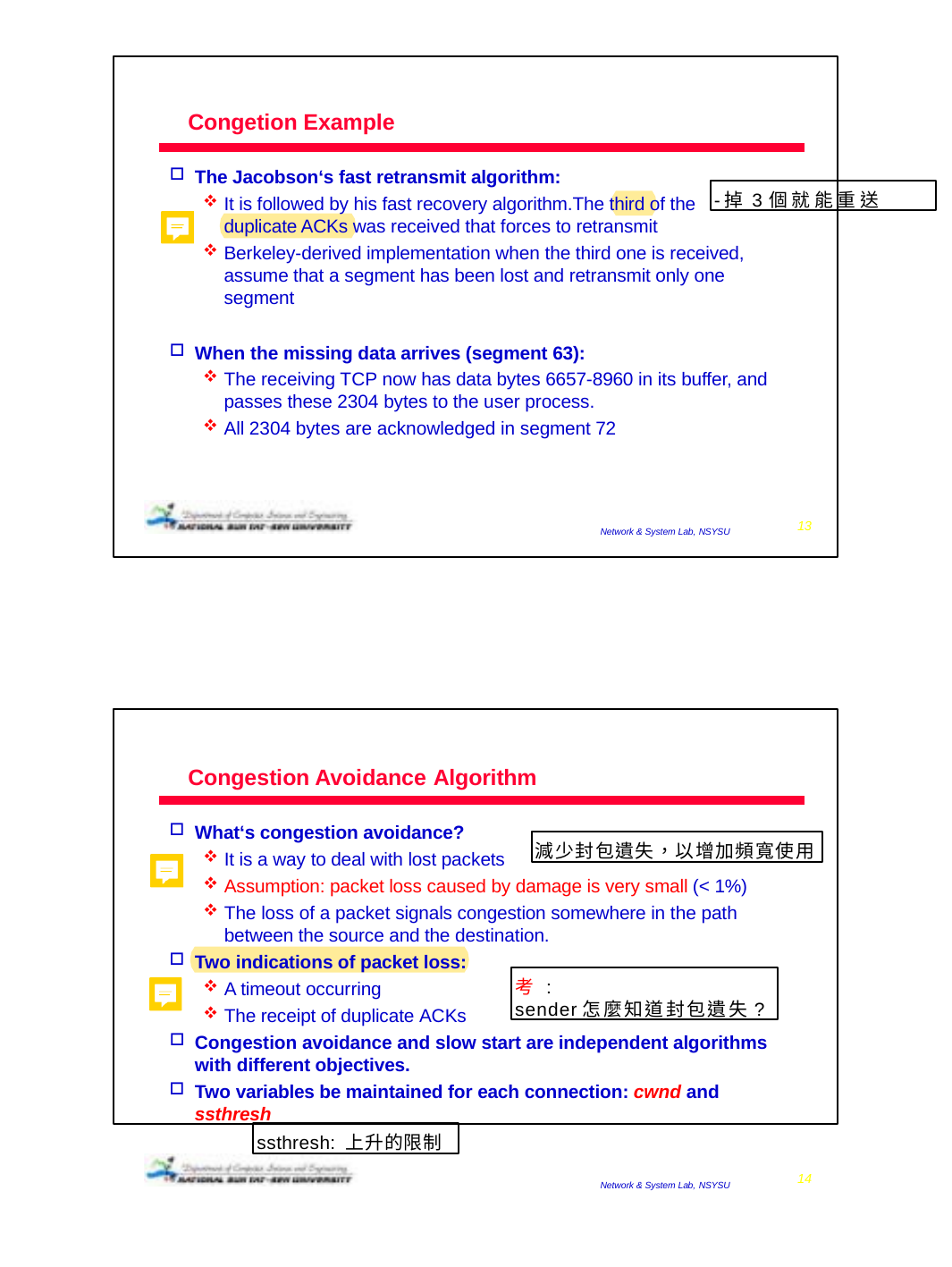

Congetion Example

The Jacobson‘s fast retransmit algorithm:
It is followed by his fast recovery algorithm.The third of the  duplicate ACKs was received that forces to retransmit
Berkeley-derived implementation when the third one is received,  assume that a segment has been lost and retransmit only one  segment

When the missing data arrives (segment 63):
The receiving TCP now has data bytes 6657-8960 in its buffer, and  passes these 2304 bytes to the user process.
All 2304 bytes are acknowledged in segment 72

-掉3個就能重送

2008/12/24
13
Network & System Lab, NSYSU

Congestion Avoidance Algorithm

What‘s congestion avoidance?
It is a way to deal with lost packets
Assumption: packet loss caused by damage is very small (< 1%)
The loss of a packet signals congestion somewhere in the path  between the source and the destination.
Two indications of packet loss:
A timeout occurring
The receipt of duplicate ACKs
Congestion avoidance and slow start are independent algorithms  with different objectives.
Two variables be maintained for each connection: cwnd and
ssthresh

減少封包遺失，以增加頻寬使用

考:
sender怎麼知道封包遺失?

ssthresh: 上升的限制

2008/12/24
14
Network & System Lab, NSYSU